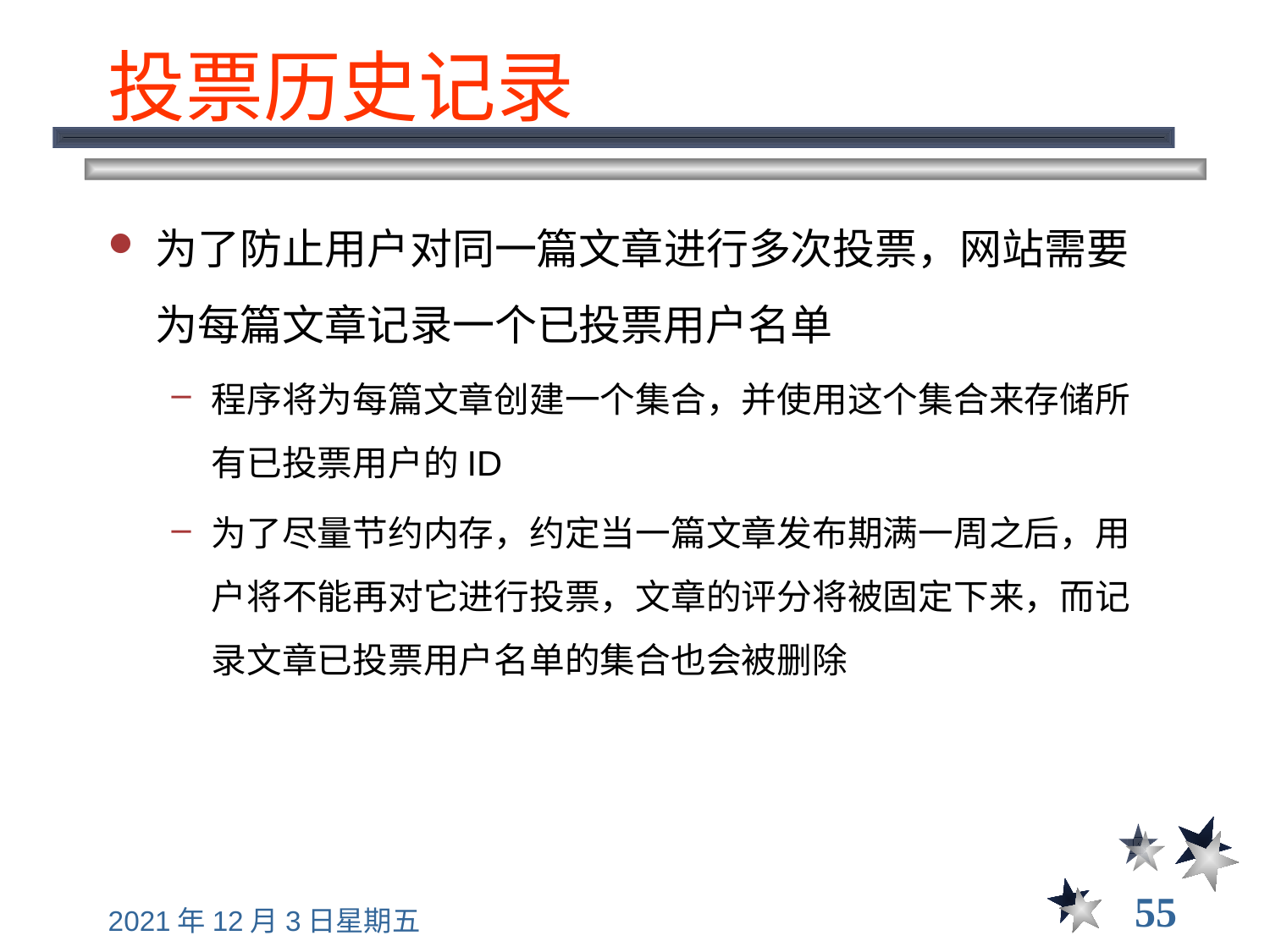

# 投票历史记录
为了防止用户对同一篇文章进行多次投票，网站需要为每篇文章记录一个已投票用户名单
程序将为每篇文章创建一个集合，并使用这个集合来存储所有已投票用户的ID
为了尽量节约内存，约定当一篇文章发布期满一周之后，用户将不能再对它进行投票，文章的评分将被固定下来，而记录文章已投票用户名单的集合也会被删除
55
2021年12月3日星期五
大数据管理----前言